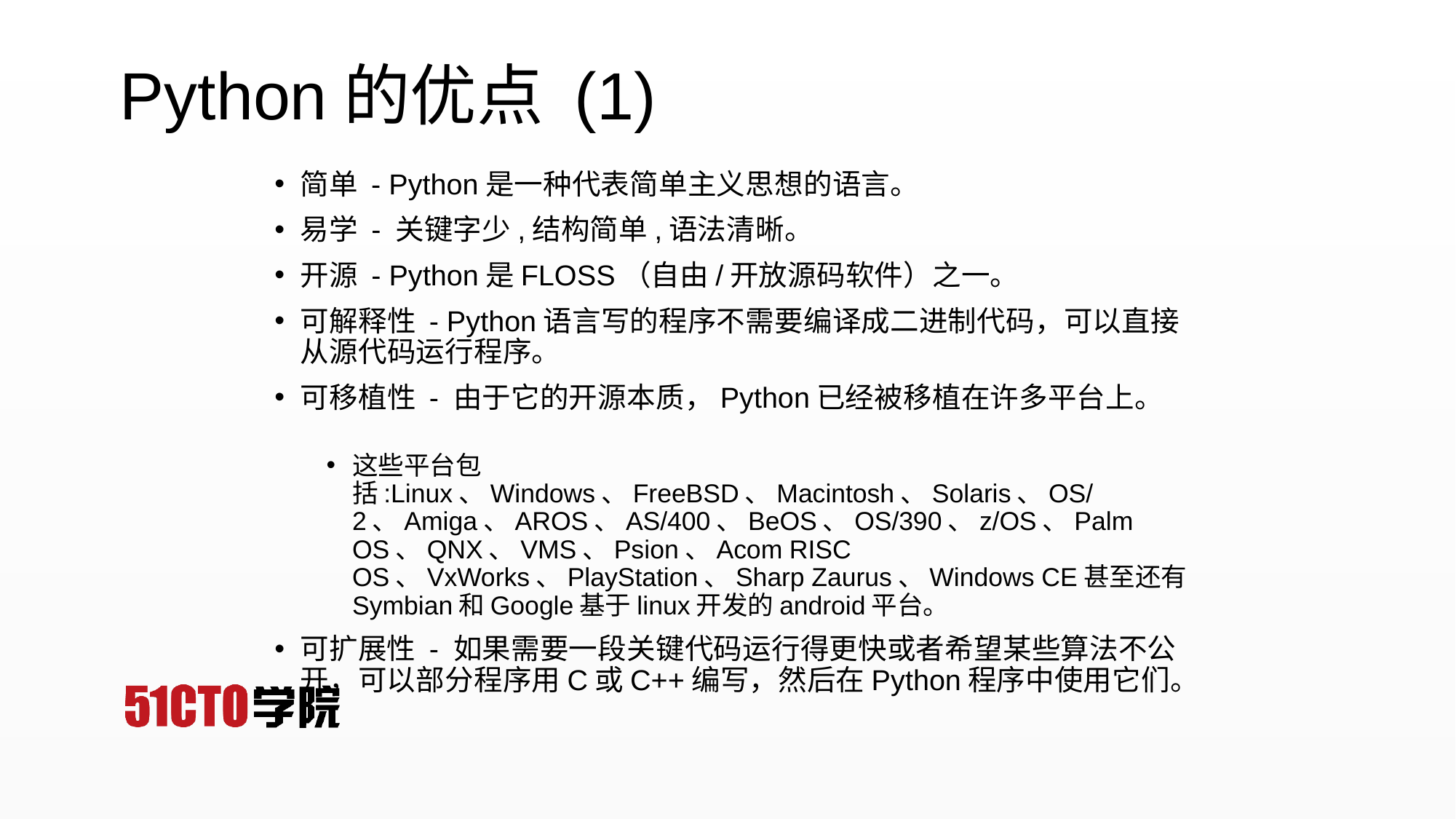

# Python的优点 (1)
简单 - Python是一种代表简单主义思想的语言。
易学 - 关键字少,结构简单,语法清晰。
开源 - Python是FLOSS（自由/开放源码软件）之一。
可解释性 - Python语言写的程序不需要编译成二进制代码，可以直接从源代码运行程序。
可移植性 - 由于它的开源本质，Python已经被移植在许多平台上。
这些平台包括:Linux、Windows、FreeBSD、Macintosh、Solaris、OS/2、Amiga、AROS、AS/400、BeOS、OS/390、z/OS、Palm OS、QNX、VMS、Psion、Acom RISC OS、VxWorks、PlayStation、Sharp Zaurus、Windows CE甚至还有Symbian和Google基于linux开发的android平台。
可扩展性 - 如果需要一段关键代码运行得更快或者希望某些算法不公开，可以部分程序用C或C++编写，然后在Python程序中使用它们。